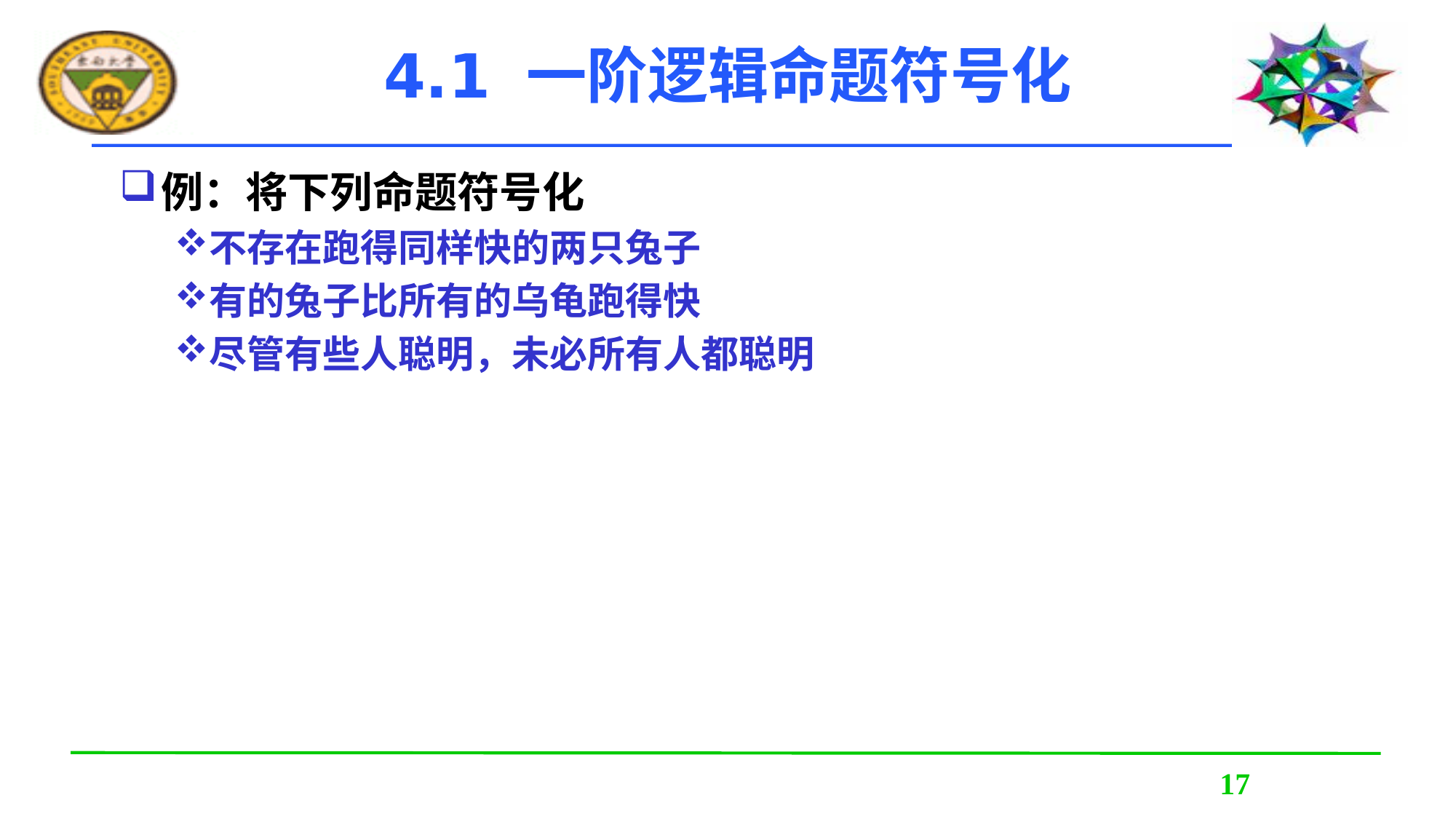

# 4.1 一阶逻辑命题符号化
例：将下列命题符号化
不存在跑得同样快的两只兔子
有的兔子比所有的乌龟跑得快
尽管有些人聪明，未必所有人都聪明